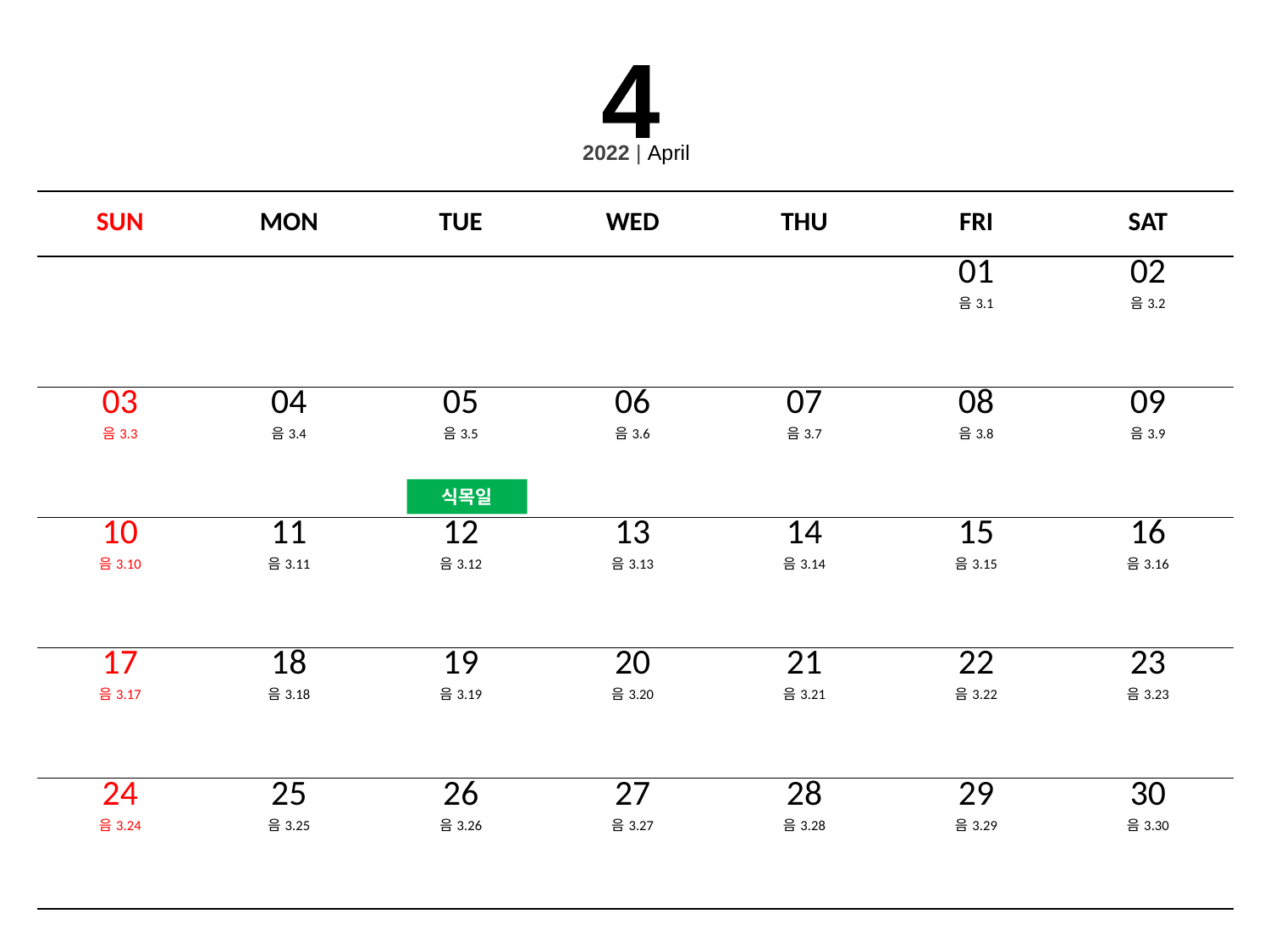

4
2022 | April

| SUN | MON | TUE | WED | THU | FRI | SAT |
| --- | --- | --- | --- | --- | --- | --- |
|  |  |  |  |  | 01 음3.1 | 02 음3.2 |
| 03 음3.3 | 04 음3.4 | 05 음3.5 | 06 음3.6 | 07 음3.7 | 08 음3.8 | 09 음3.9 |
| 10 음3.10 | 11 음3.11 | 12 음3.12 | 13 음3.13 | 14 음3.14 | 15 음3.15 | 16 음3.16 |
| 17 음3.17 | 18 음3.18 | 19 음3.19 | 20 음3.20 | 21 음3.21 | 22 음3.22 | 23 음3.23 |
| 24 음3.24 | 25 음3.25 | 26 음3.26 | 27 음3.27 | 28 음3.28 | 29 음3.29 | 30 음3.30 |
식목일